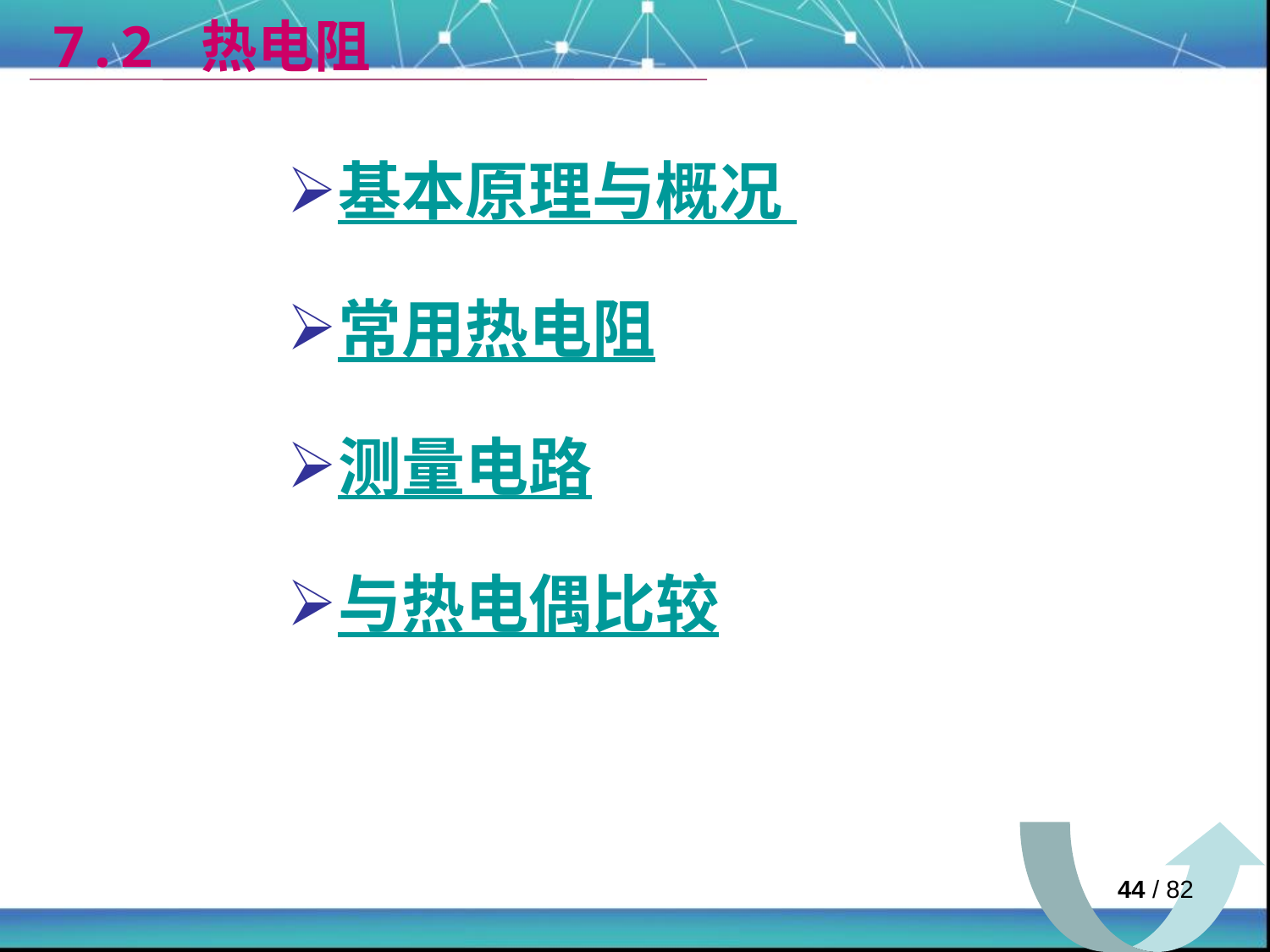

7.2 热电阻

基本原理与概况
常用热电阻
测量电路
与热电偶比较

44 / 82